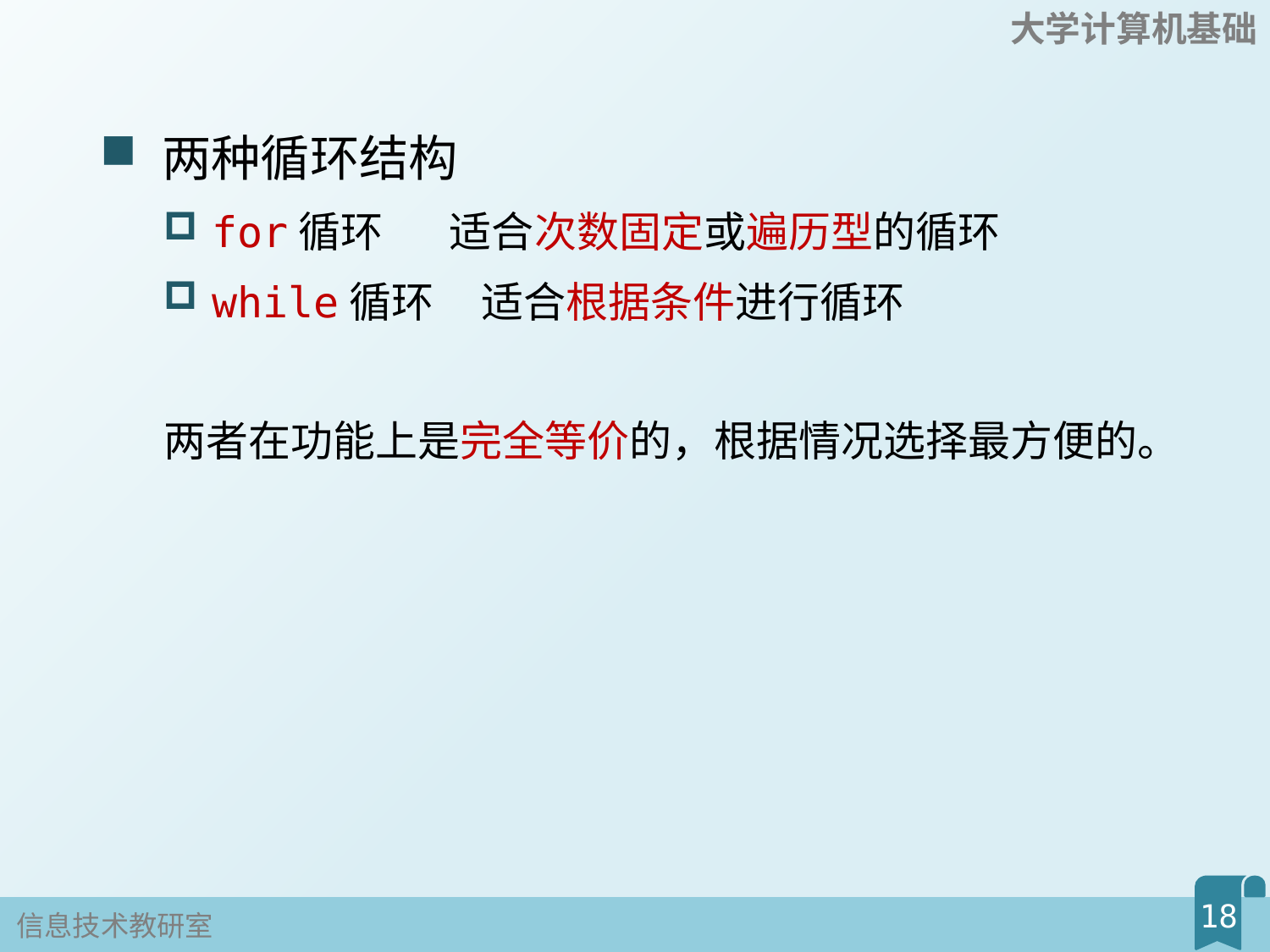

两种循环结构
for循环       适合次数固定或遍历型的循环
while循环     适合根据条件进行循环

两者在功能上是完全等价的，根据情况选择最方便的。
18